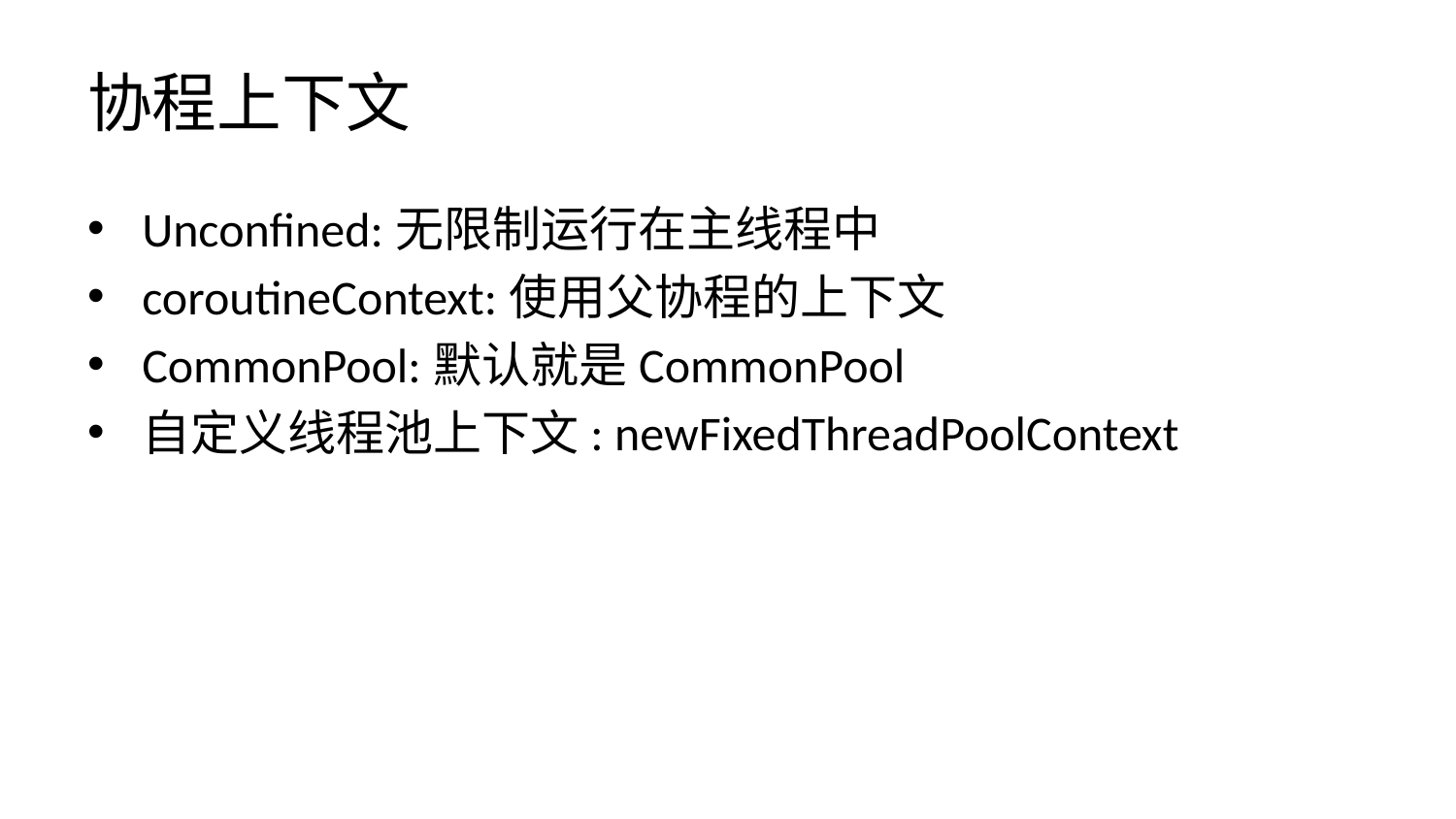

# 协程上下文
Unconfined:无限制运行在主线程中
coroutineContext:使用父协程的上下文
CommonPool:默认就是CommonPool
自定义线程池上下文: newFixedThreadPoolContext